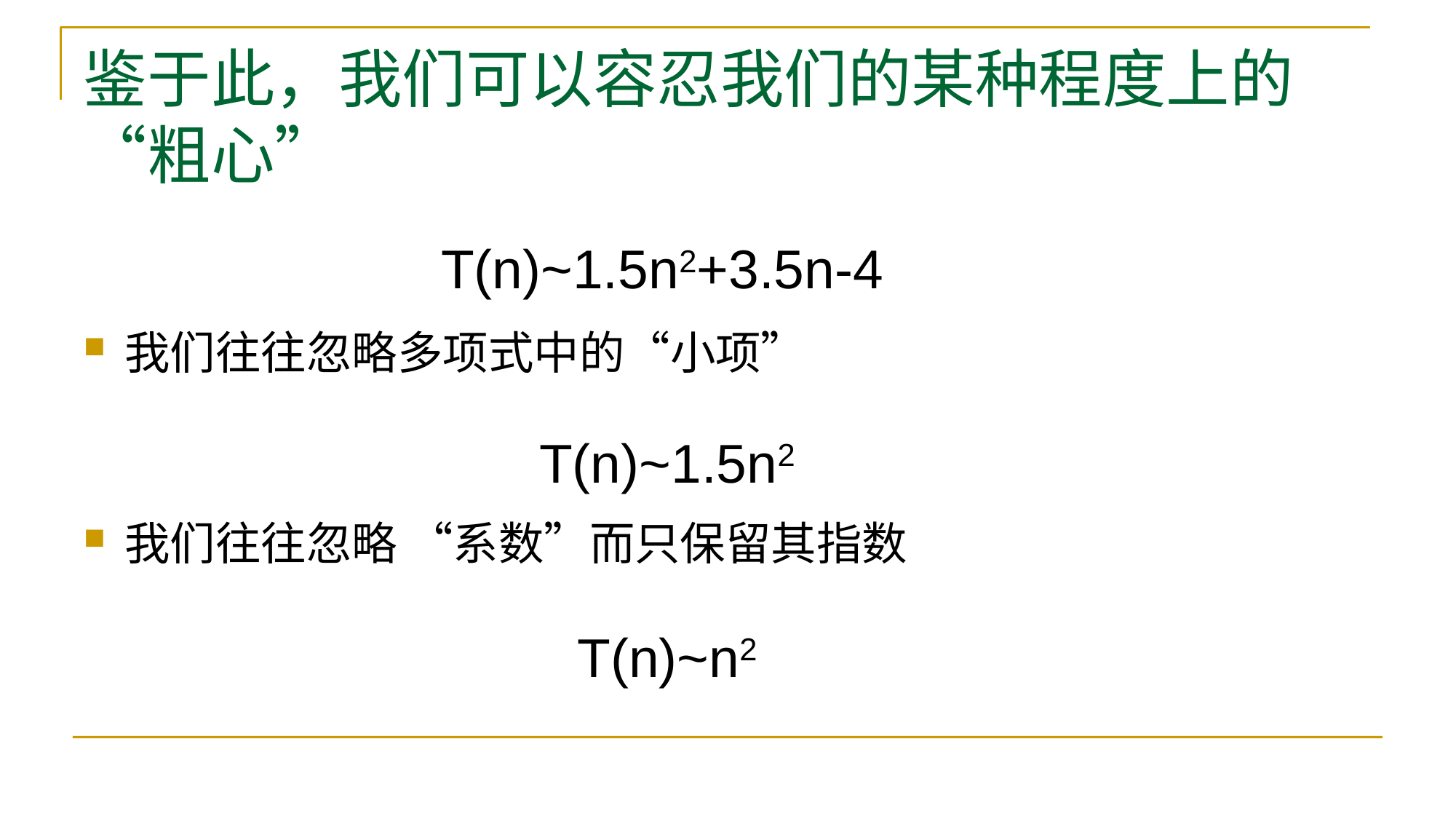

# 鉴于此，我们可以容忍我们的某种程度上的“粗心”

我们往往忽略多项式中的“小项”

我们往往忽略 “系数”而只保留其指数

T(n)~1.5n2+3.5n-4
T(n)~1.5n2
T(n)~n2